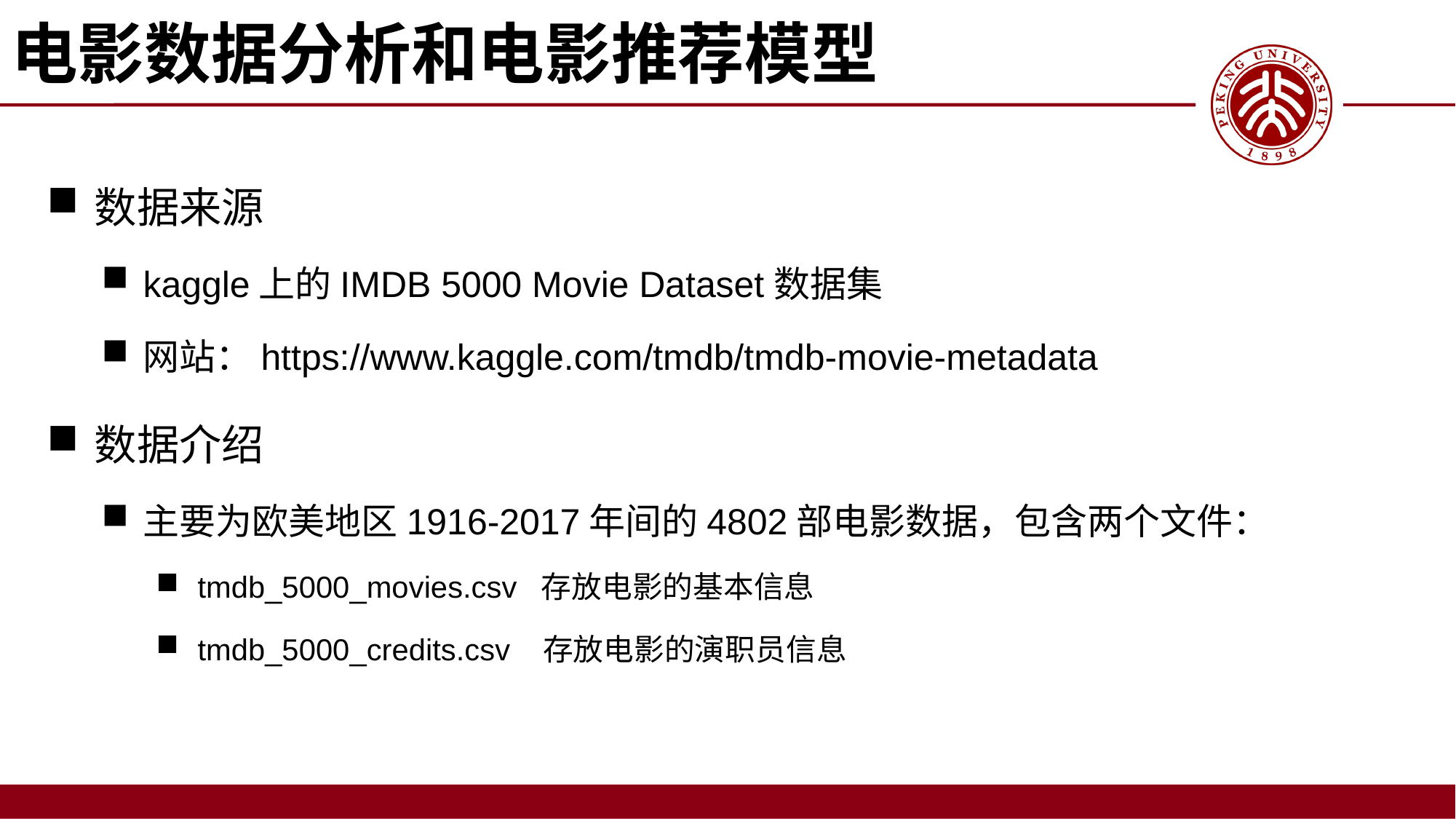

# 电影数据分析和电影推荐模型
数据来源
kaggle上的IMDB 5000 Movie Dataset数据集
网站：https://www.kaggle.com/tmdb/tmdb-movie-metadata
数据介绍
主要为欧美地区1916-2017年间的4802部电影数据，包含两个文件：
tmdb_5000_movies.csv  存放电影的基本信息
tmdb_5000_credits.csv   存放电影的演职员信息